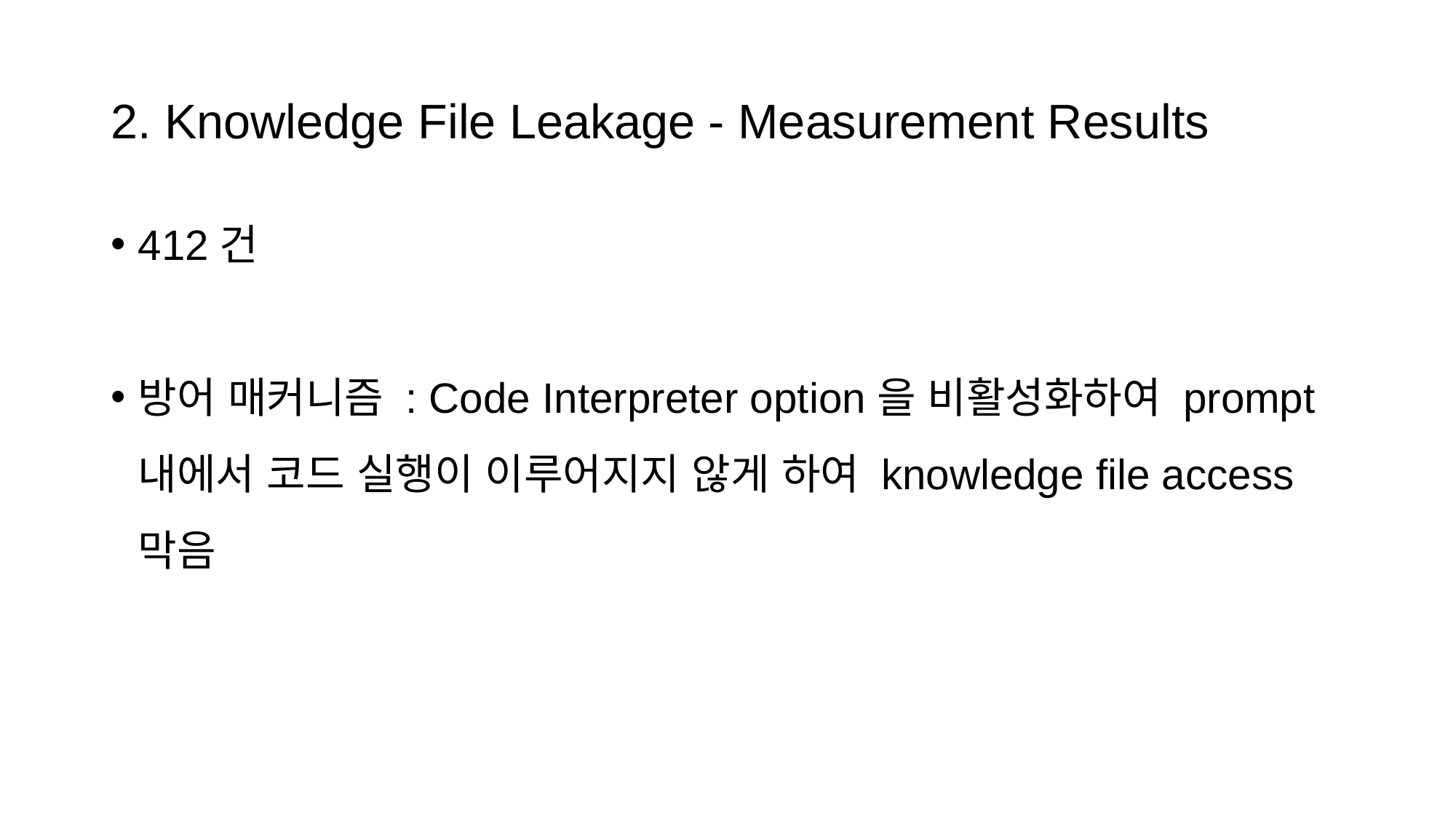

# 2. Knowledge File Leakage - Measurement Results
412건

방어 매커니즘 : Code Interpreter option을 비활성화하여 prompt 내에서 코드 실행이 이루어지지 않게 하여 knowledge file access 막음